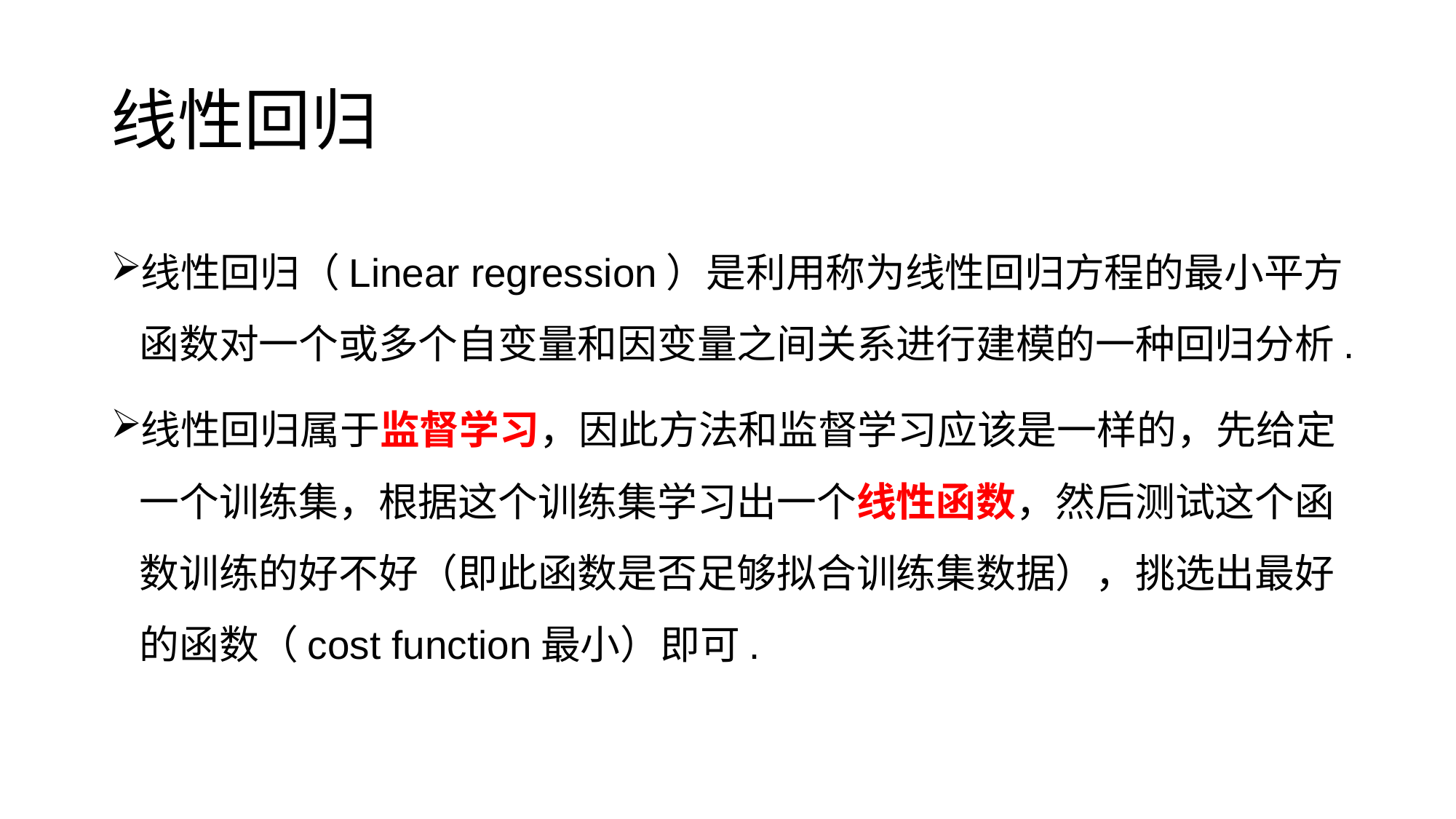

# 线性回归
线性回归（Linear regression）是利用称为线性回归方程的最小平方函数对一个或多个自变量和因变量之间关系进行建模的一种回归分析.
线性回归属于监督学习，因此方法和监督学习应该是一样的，先给定一个训练集，根据这个训练集学习出一个线性函数，然后测试这个函数训练的好不好（即此函数是否足够拟合训练集数据），挑选出最好的函数（cost function最小）即可.